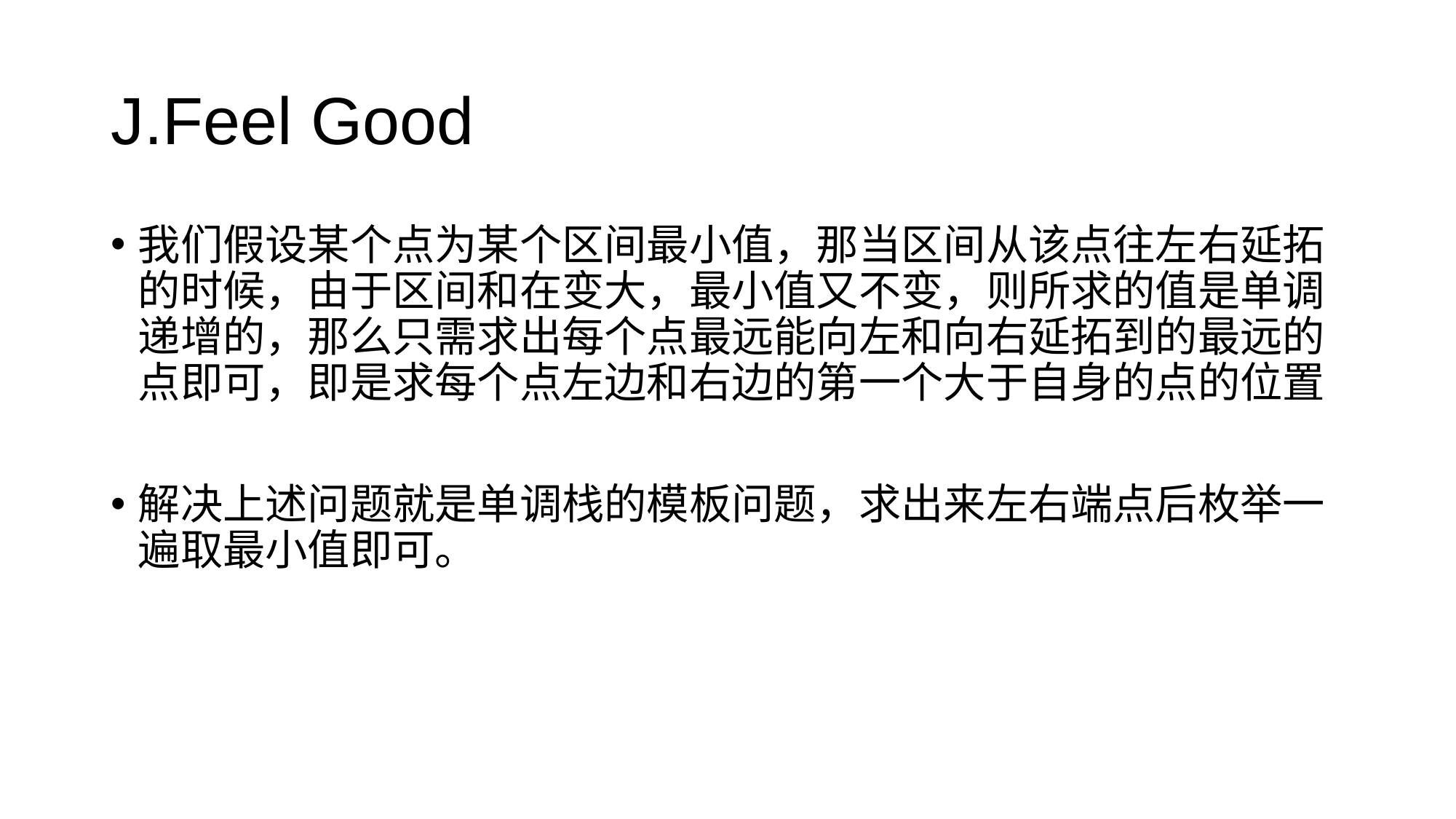

# J.Feel Good
我们假设某个点为某个区间最小值，那当区间从该点往左右延拓的时候，由于区间和在变大，最小值又不变，则所求的值是单调递增的，那么只需求出每个点最远能向左和向右延拓到的最远的点即可，即是求每个点左边和右边的第一个大于自身的点的位置

解决上述问题就是单调栈的模板问题，求出来左右端点后枚举一遍取最小值即可。